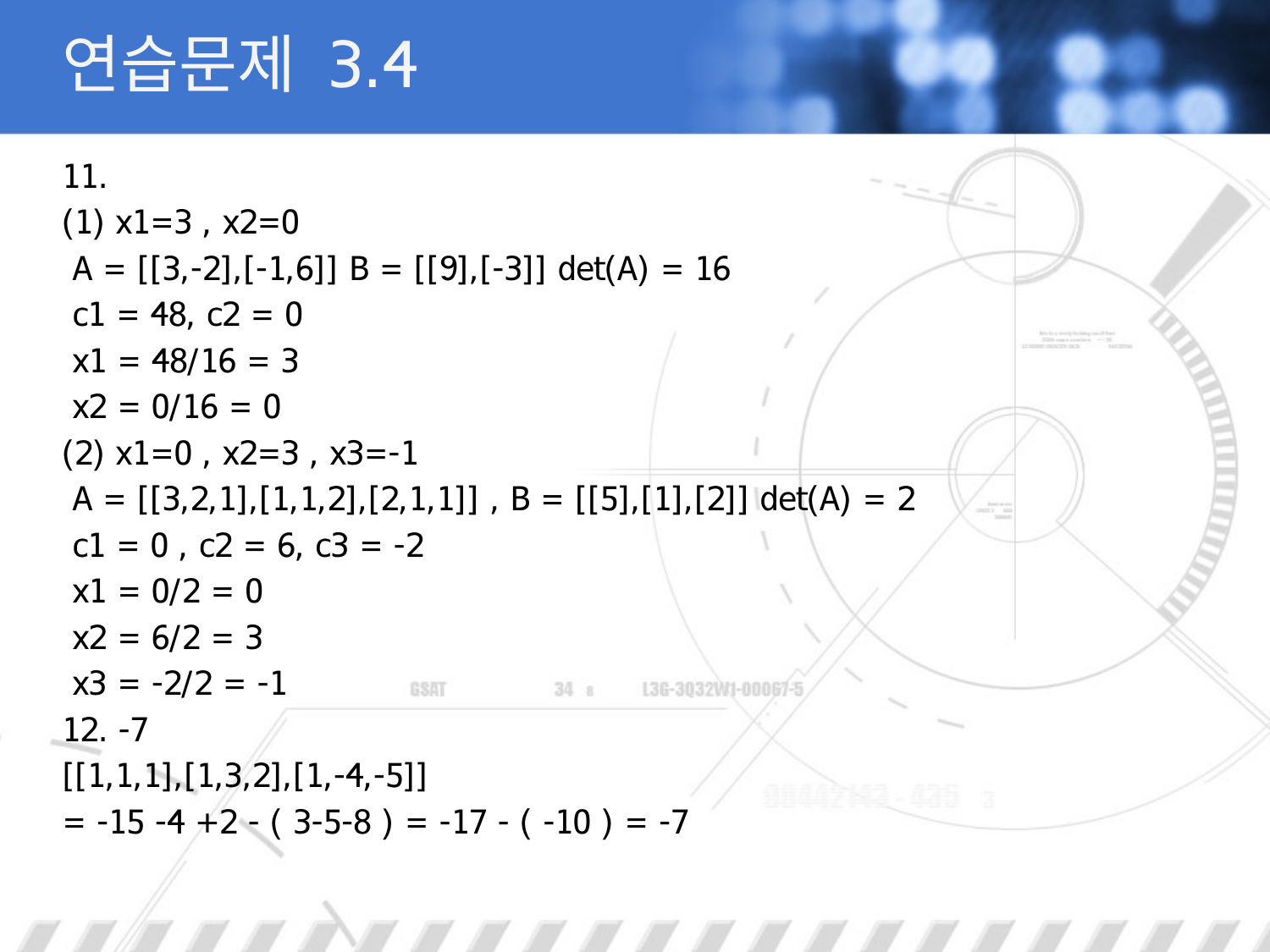

# 연습문제 3.4
11.
(1) x1=3 , x2=0
 A = [[3,-2],[-1,6]] B = [[9],[-3]] det(A) = 16
 c1 = 48, c2 = 0
 x1 = 48/16 = 3
 x2 = 0/16 = 0
(2) x1=0 , x2=3 , x3=-1
 A = [[3,2,1],[1,1,2],[2,1,1]] , B = [[5],[1],[2]] det(A) = 2
 c1 = 0 , c2 = 6, c3 = -2
 x1 = 0/2 = 0
 x2 = 6/2 = 3
 x3 = -2/2 = -1
12. -7
[[1,1,1],[1,3,2],[1,-4,-5]]
= -15 -4 +2 - ( 3-5-8 ) = -17 - ( -10 ) = -7